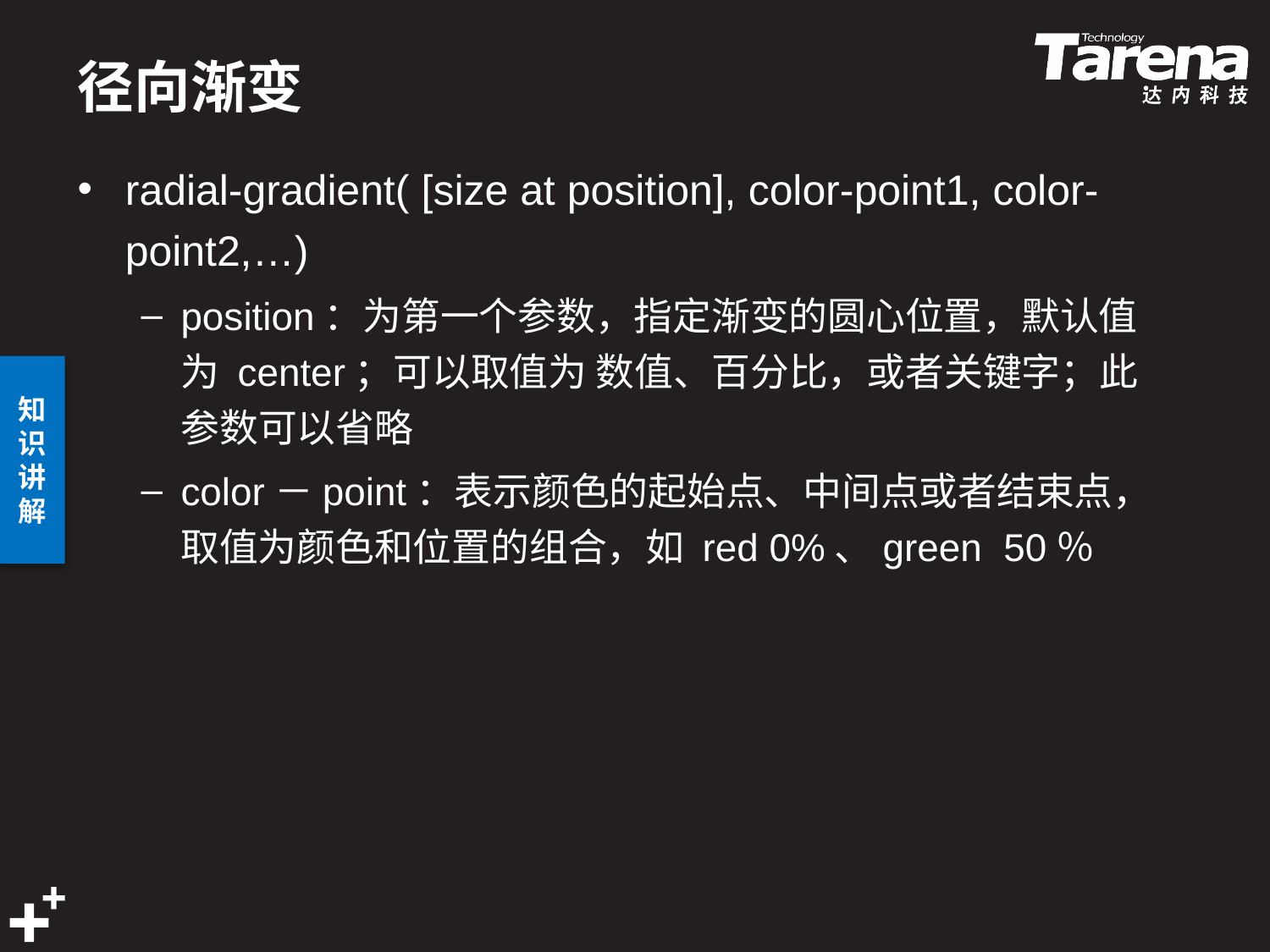

# 径向渐变
radial-gradient( [size at position], color-point1, color-point2,…)
position：为第一个参数，指定渐变的圆心位置，默认值为 center；可以取值为 数值、百分比，或者关键字；此参数可以省略
color－point：表示颜色的起始点、中间点或者结束点，取值为颜色和位置的组合，如 red 0%、green  50％